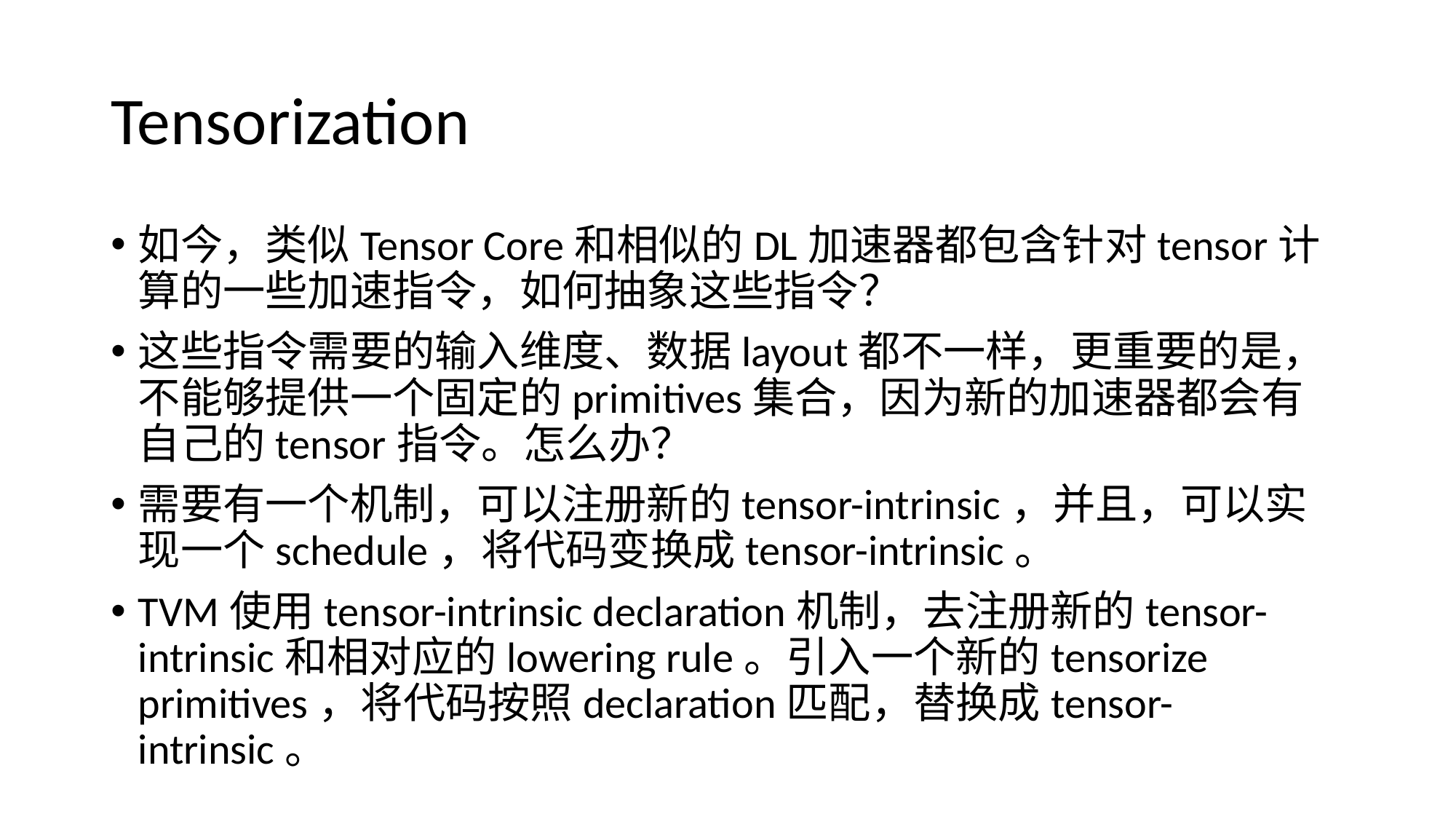

# Tensorization
如今，类似Tensor Core和相似的DL加速器都包含针对tensor计算的一些加速指令，如何抽象这些指令？
这些指令需要的输入维度、数据layout都不一样，更重要的是，不能够提供一个固定的primitives集合，因为新的加速器都会有自己的tensor指令。怎么办？
需要有一个机制，可以注册新的tensor-intrinsic，并且，可以实现一个schedule，将代码变换成tensor-intrinsic。
TVM使用tensor-intrinsic declaration机制，去注册新的tensor-intrinsic和相对应的lowering rule。引入一个新的tensorize primitives，将代码按照declaration匹配，替换成tensor-intrinsic。